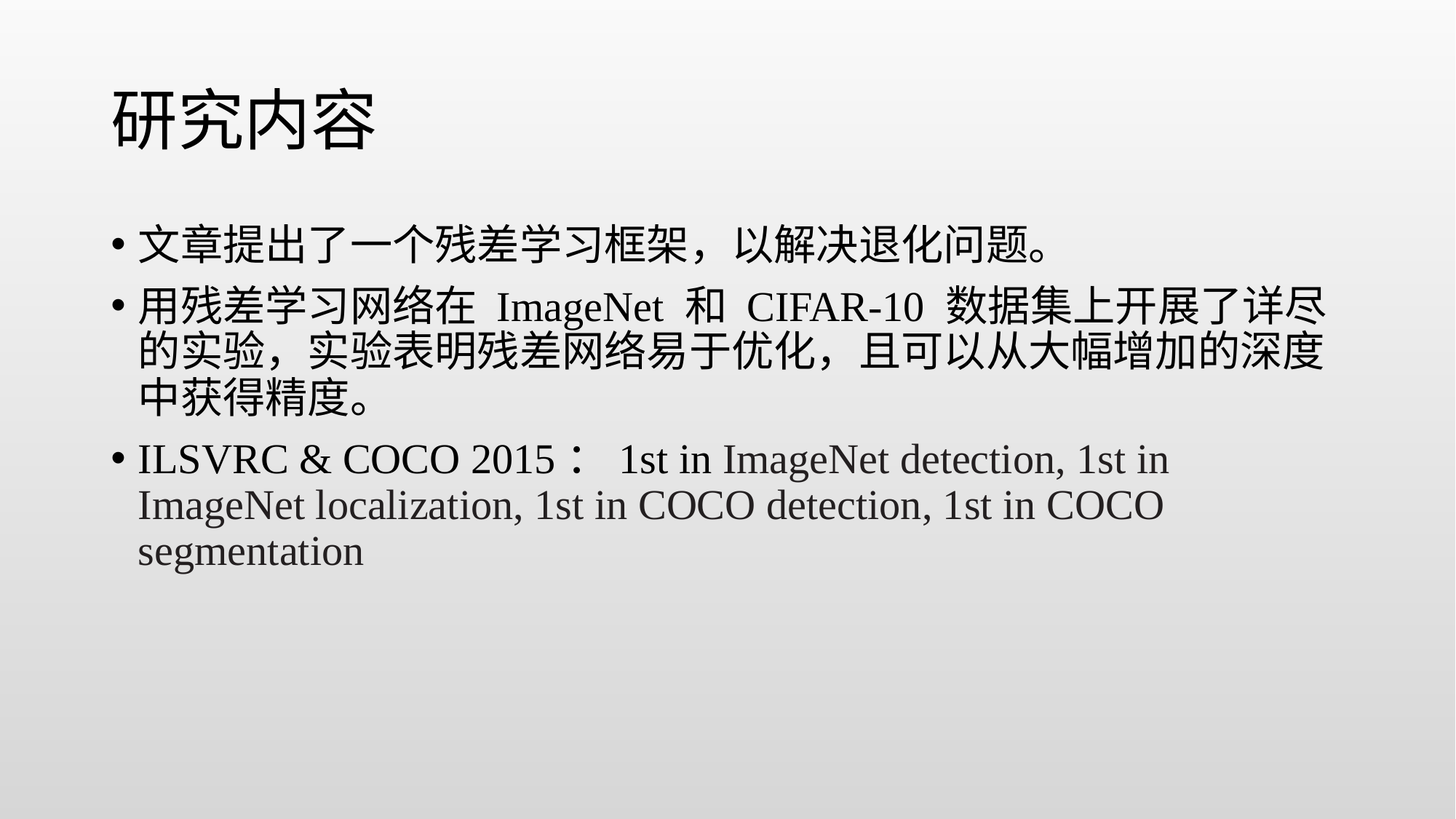

# 研究内容
文章提出了一个残差学习框架，以解决退化问题。
用残差学习网络在 ImageNet 和 CIFAR-10 数据集上开展了详尽的实验，实验表明残差网络易于优化，且可以从大幅增加的深度中获得精度。
ILSVRC & COCO 2015：1st in ImageNet detection, 1st in ImageNet localization, 1st in COCO detection, 1st in COCO segmentation